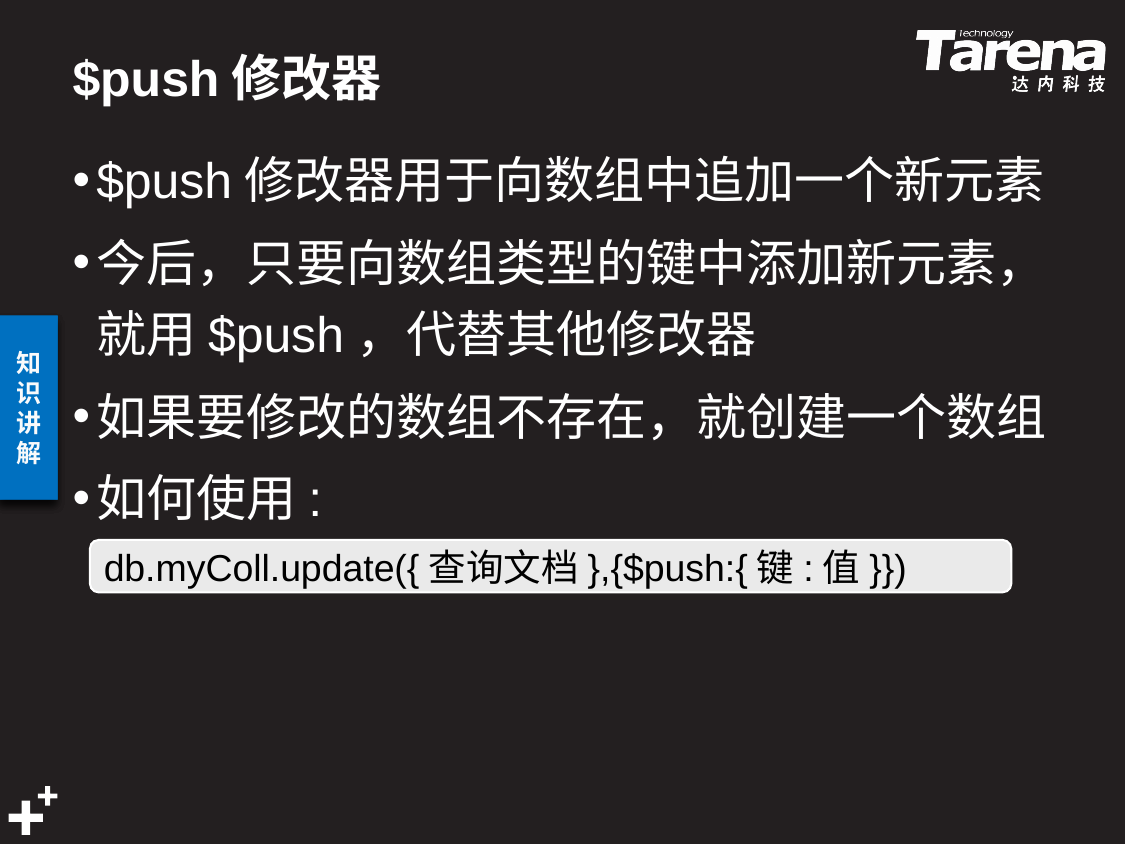

# $push修改器
$push修改器用于向数组中追加一个新元素
今后，只要向数组类型的键中添加新元素，就用$push，代替其他修改器
如果要修改的数组不存在，就创建一个数组
如何使用:
db.myColl.update({查询文档},{$push:{键:值}})